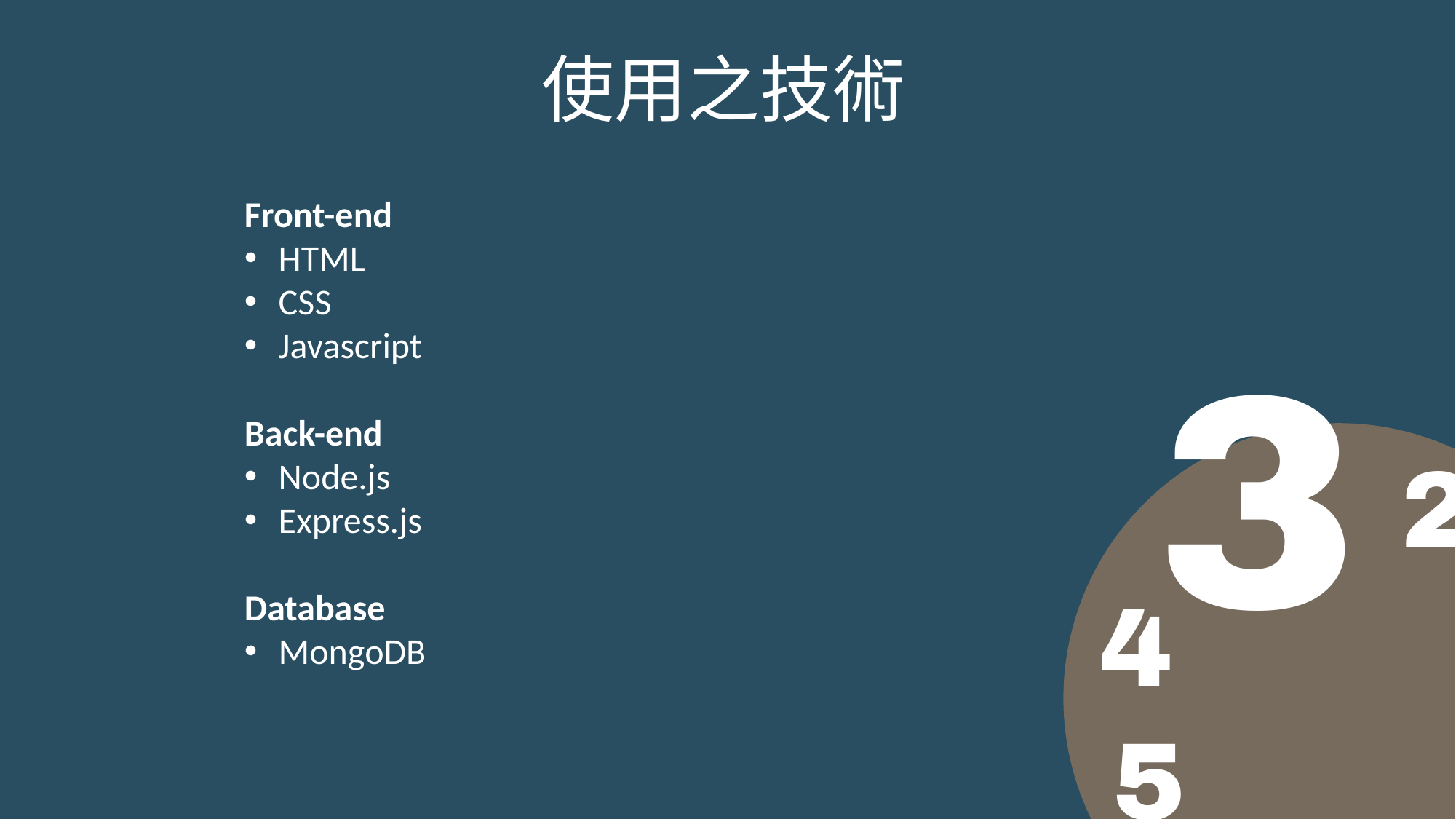

網站架構
特色
網站作品動機

使用之技術
Front-end
HTML
CSS
Javascript

Back-end
Node.js
Express.js

Database
MongoDB
3

2
1
4
5